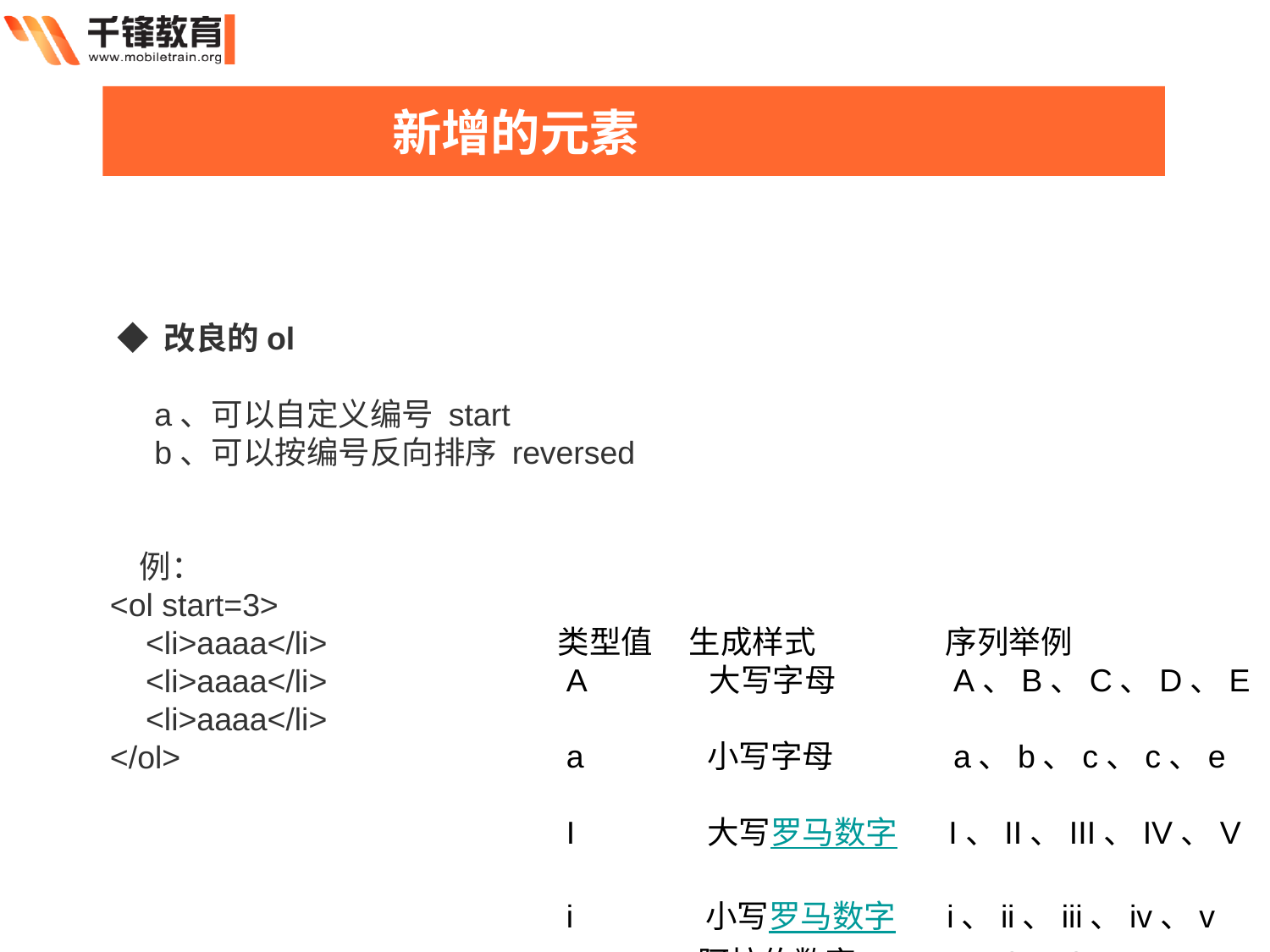

新增的元素

 ◆ 改良的ol

     a、可以自定义编号 start
     b、可以按编号反向排序 reversed

   例：
<ol start=3>
    <li>aaaa</li>
    <li>aaaa</li>
    <li>aaaa</li>
</ol>

类型值     生成样式    	 序列举例
 A             大写字母     	 A、B、C、D、E
 a             小写字母    	 a、b、c、c、e
 I              大写罗马数字      I、II、III、IV、V
 i              小写罗马数字      i、ii、iii、iv、v
1             阿拉伯数字     	1、2、3、4、5